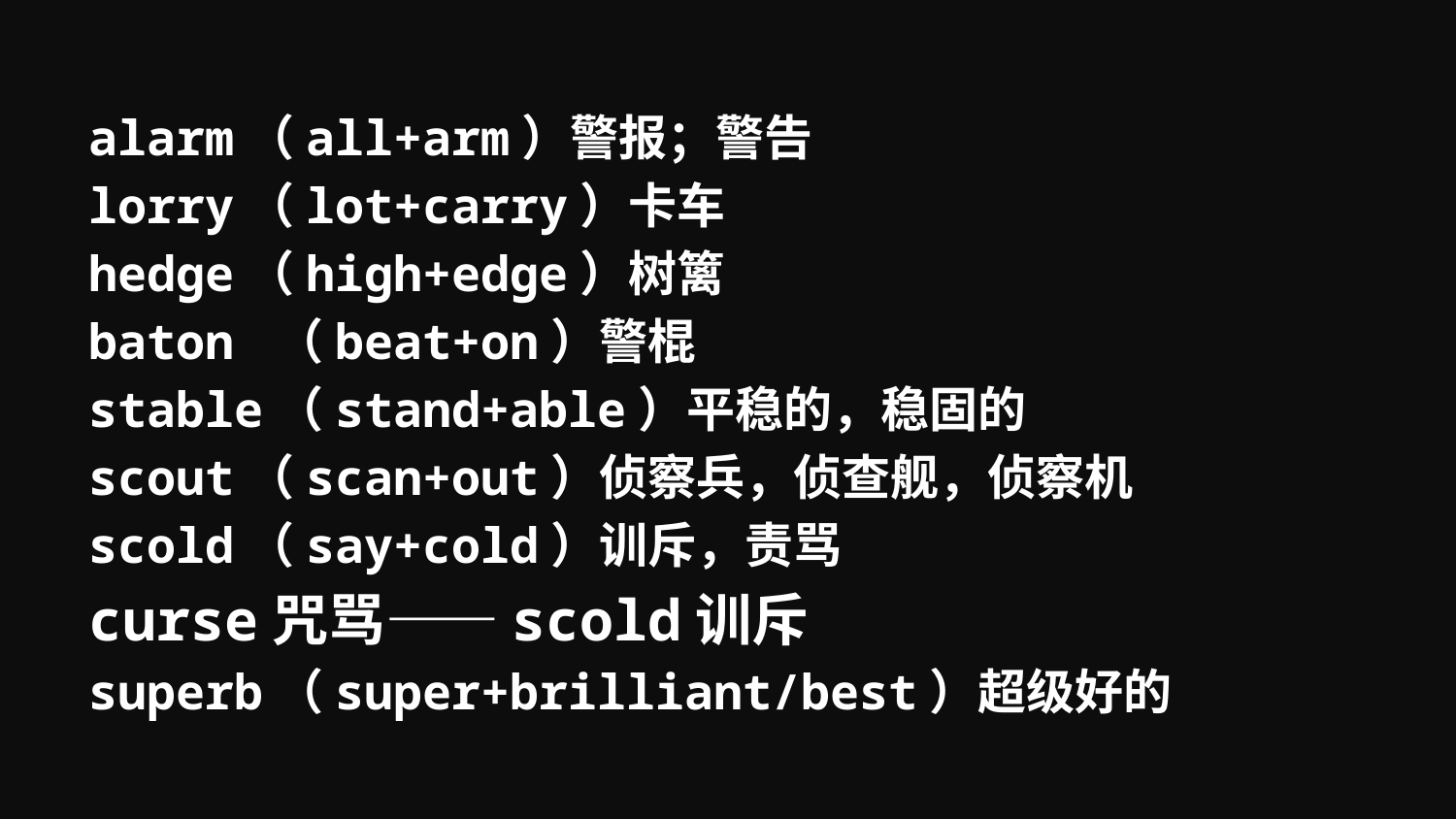

alarm（all+arm）警报；警告
lorry（lot+carry）卡车
hedge（high+edge）树篱
baton （beat+on）警棍
stable（stand+able）平稳的，稳固的
scout（scan+out）侦察兵，侦查舰，侦察机
scold（say+cold）训斥，责骂
curse咒骂——scold训斥
superb（super+brilliant/best）超级好的